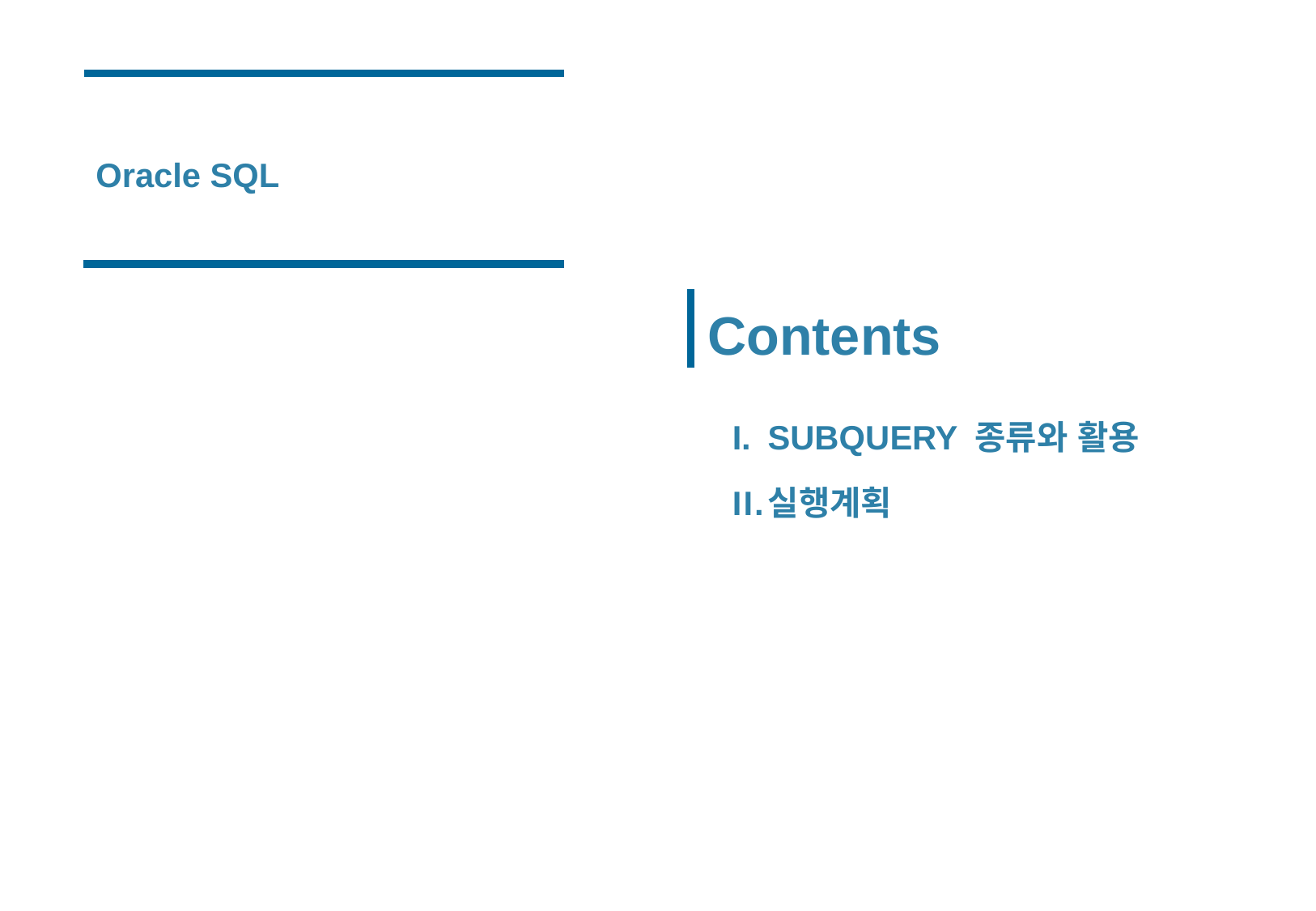

Oracle SQL
# Contents
SUBQUERY 종류와 활용
실행계획